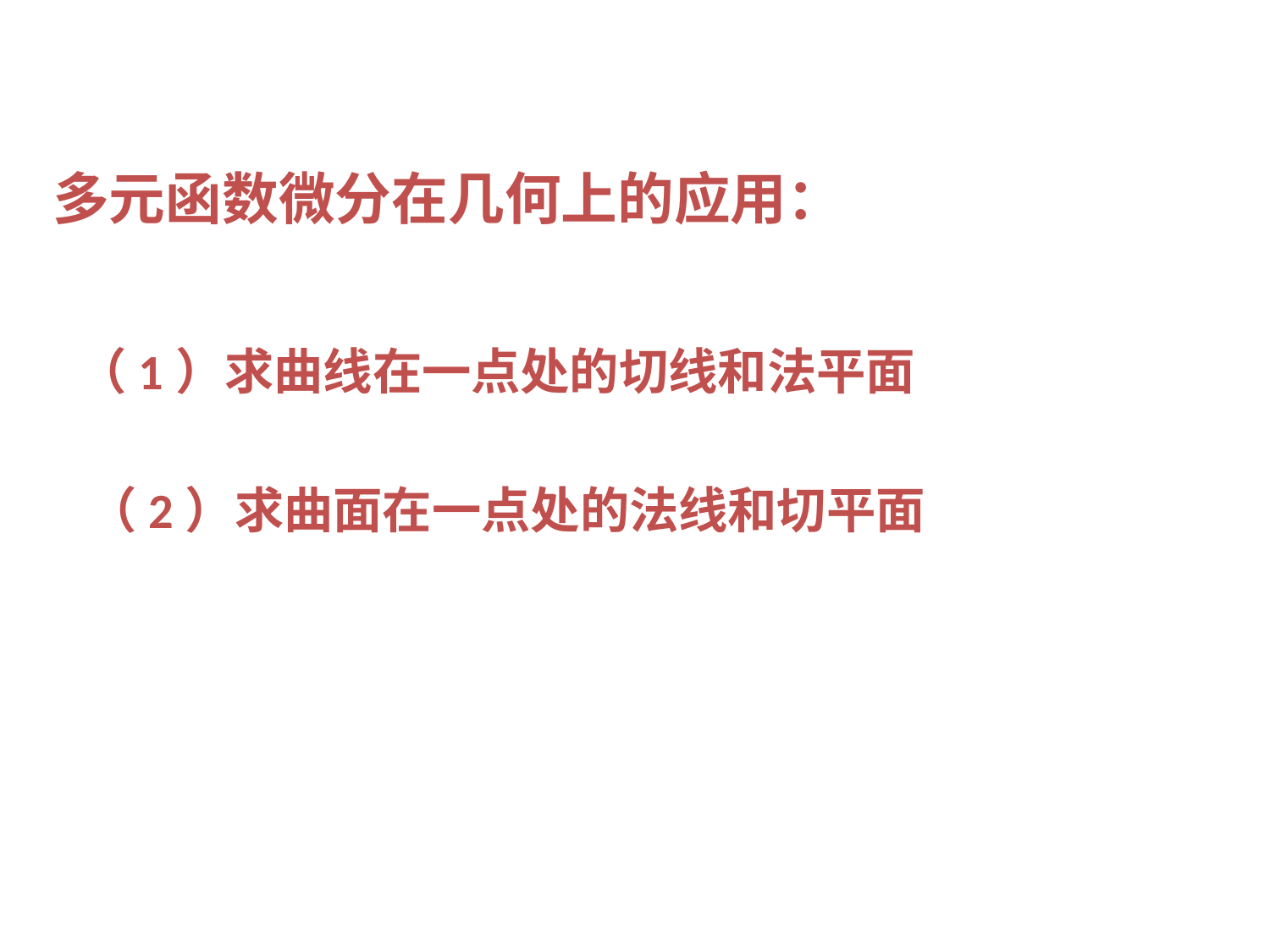

# 多元函数微分在几何上的应用：
（1）求曲线在一点处的切线和法平面
（2）求曲面在一点处的法线和切平面